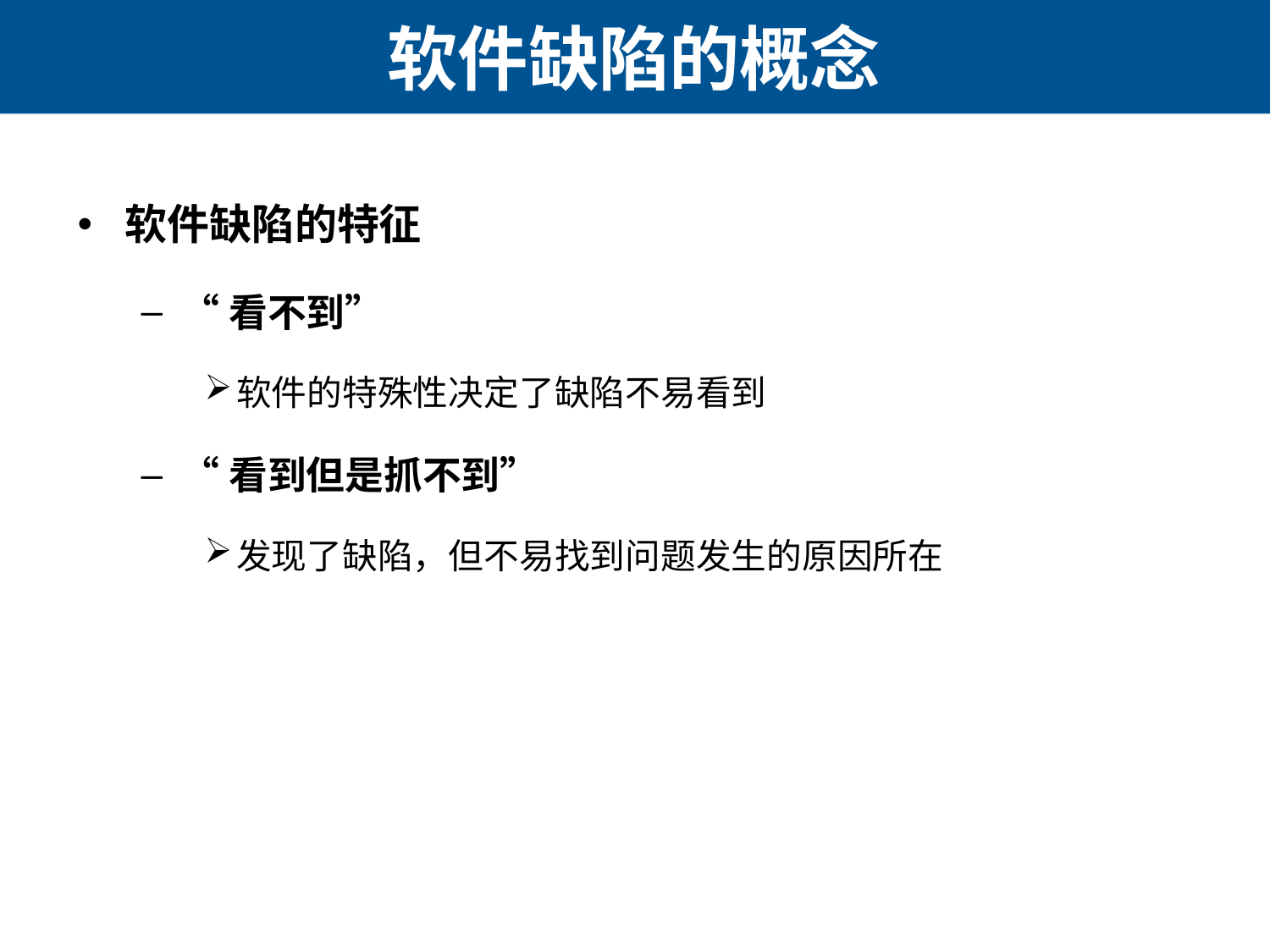

# 软件缺陷的概念
软件缺陷的特征
“看不到”
软件的特殊性决定了缺陷不易看到
“看到但是抓不到”
发现了缺陷，但不易找到问题发生的原因所在